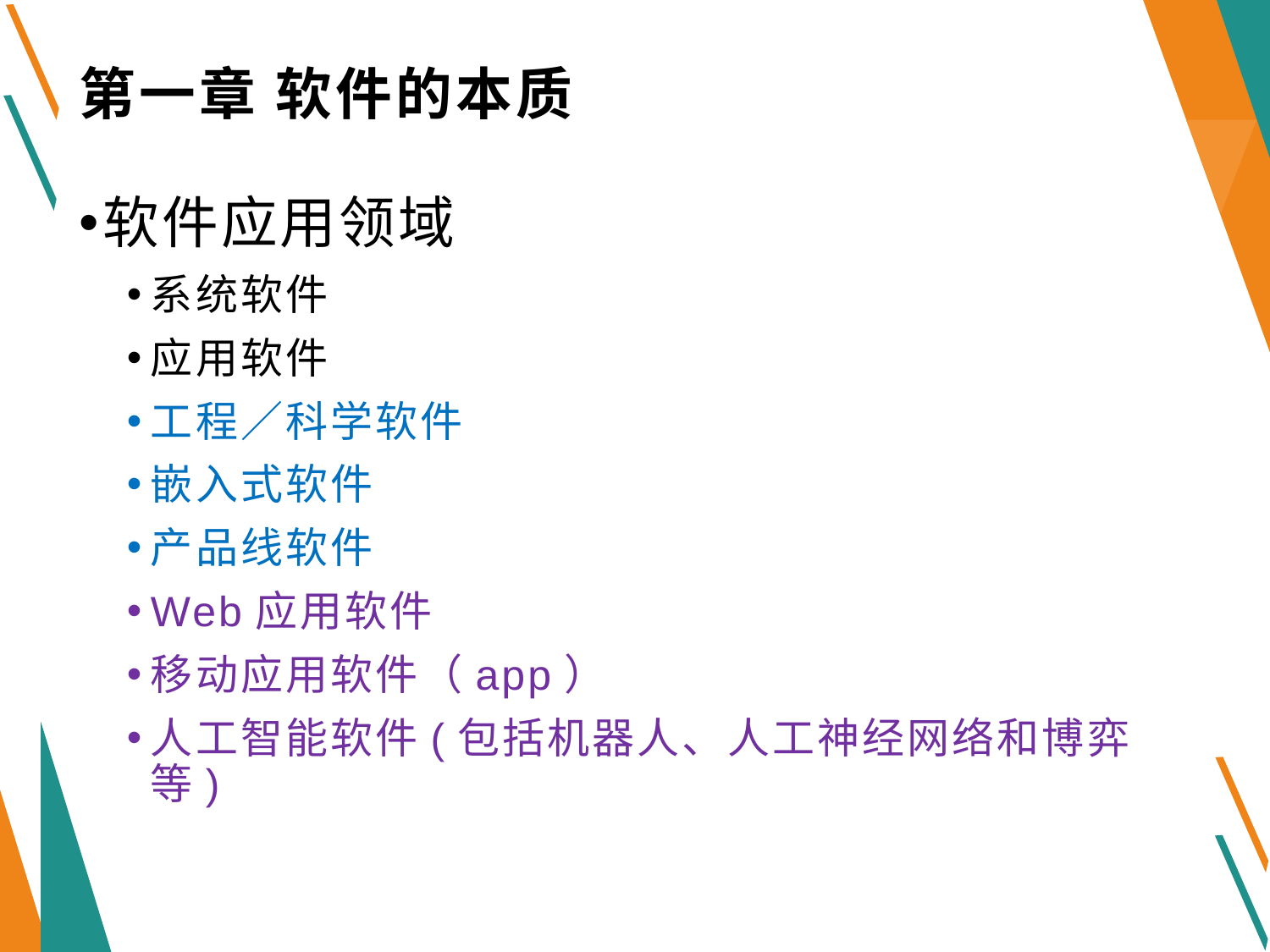

# 第一章 软件的本质
软件应用领域
系统软件
应用软件
工程／科学软件
嵌入式软件
产品线软件
Web应用软件
移动应用软件（app）
人工智能软件(包括机器人、人工神经网络和博弈等)